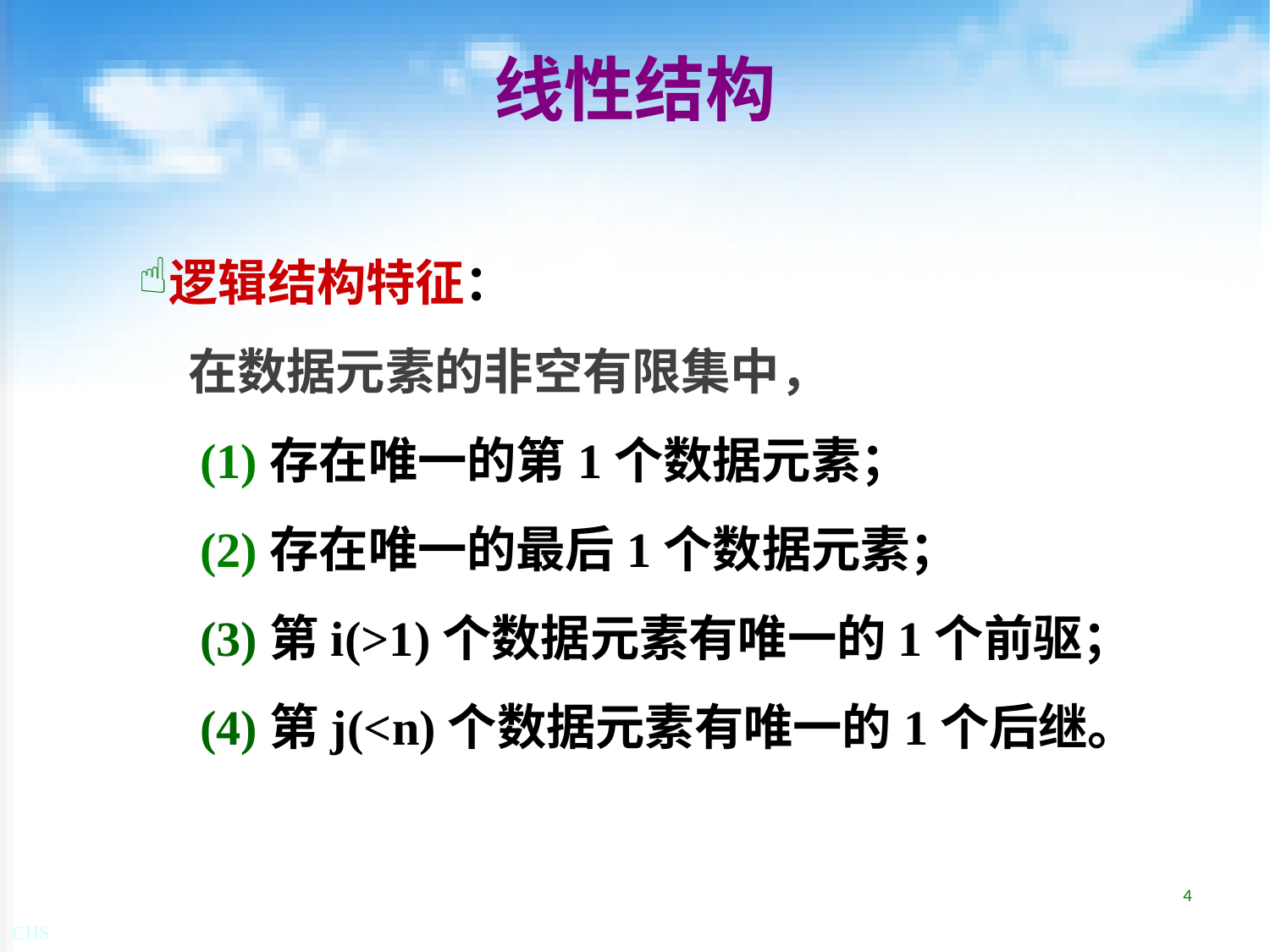

# 线性结构
逻辑结构特征：
　在数据元素的非空有限集中，
　(1)存在唯一的第1个数据元素；
　(2)存在唯一的最后1个数据元素；
　(3)第i(>1)个数据元素有唯一的1个前驱；
　(4)第j(<n)个数据元素有唯一的1个后继。
4